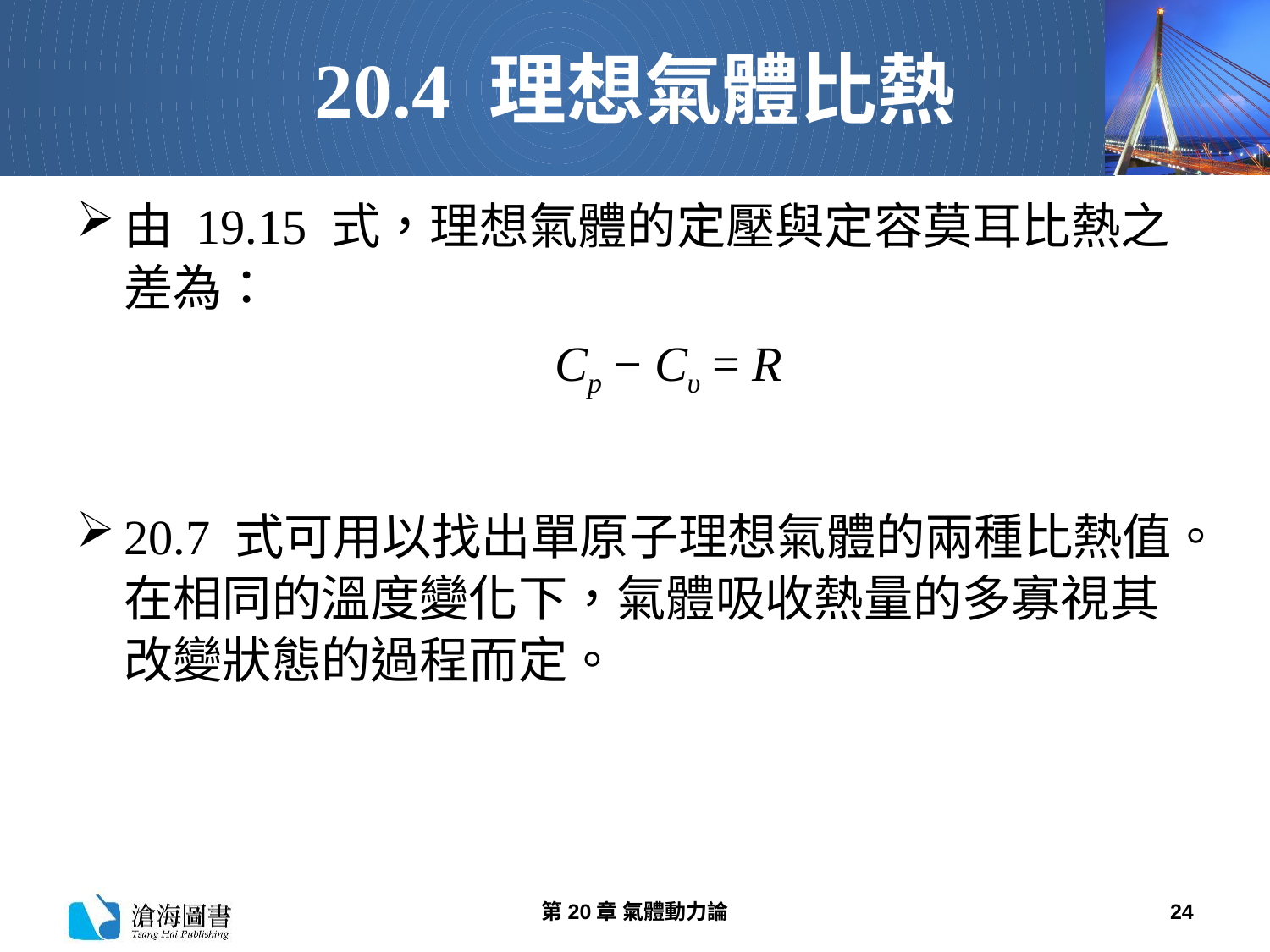

# 20.4 理想氣體比熱
由 19.15 式，理想氣體的定壓與定容莫耳比熱之差為：
                                       Cp − Cυ = R

20.7 式可用以找出單原子理想氣體的兩種比熱值。在相同的溫度變化下，氣體吸收熱量的多寡視其改變狀態的過程而定。
第20章 氣體動力論
24